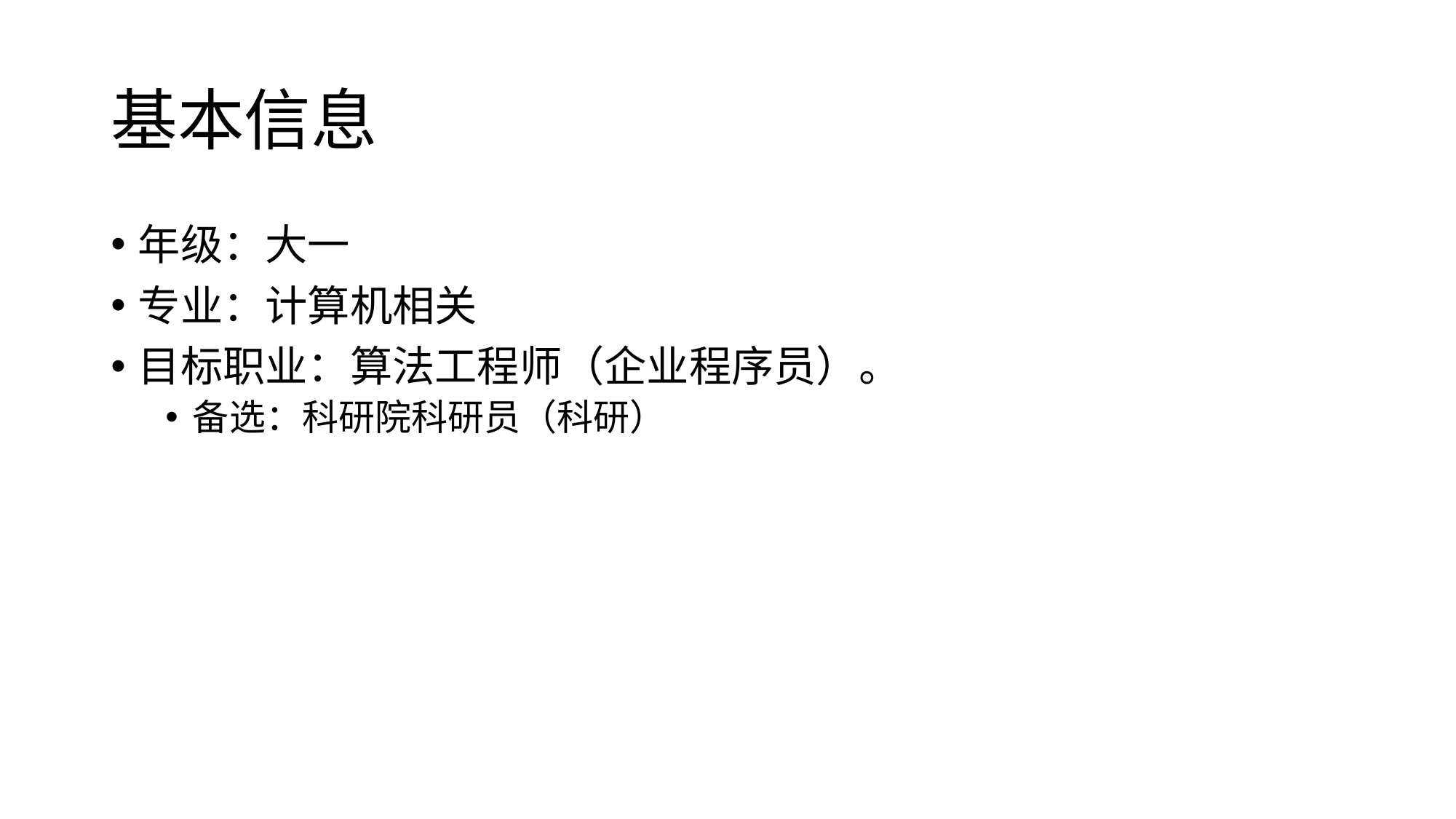

# 基本信息
年级：大一
专业：计算机相关
目标职业：算法工程师（企业程序员）。
备选：科研院科研员（科研）